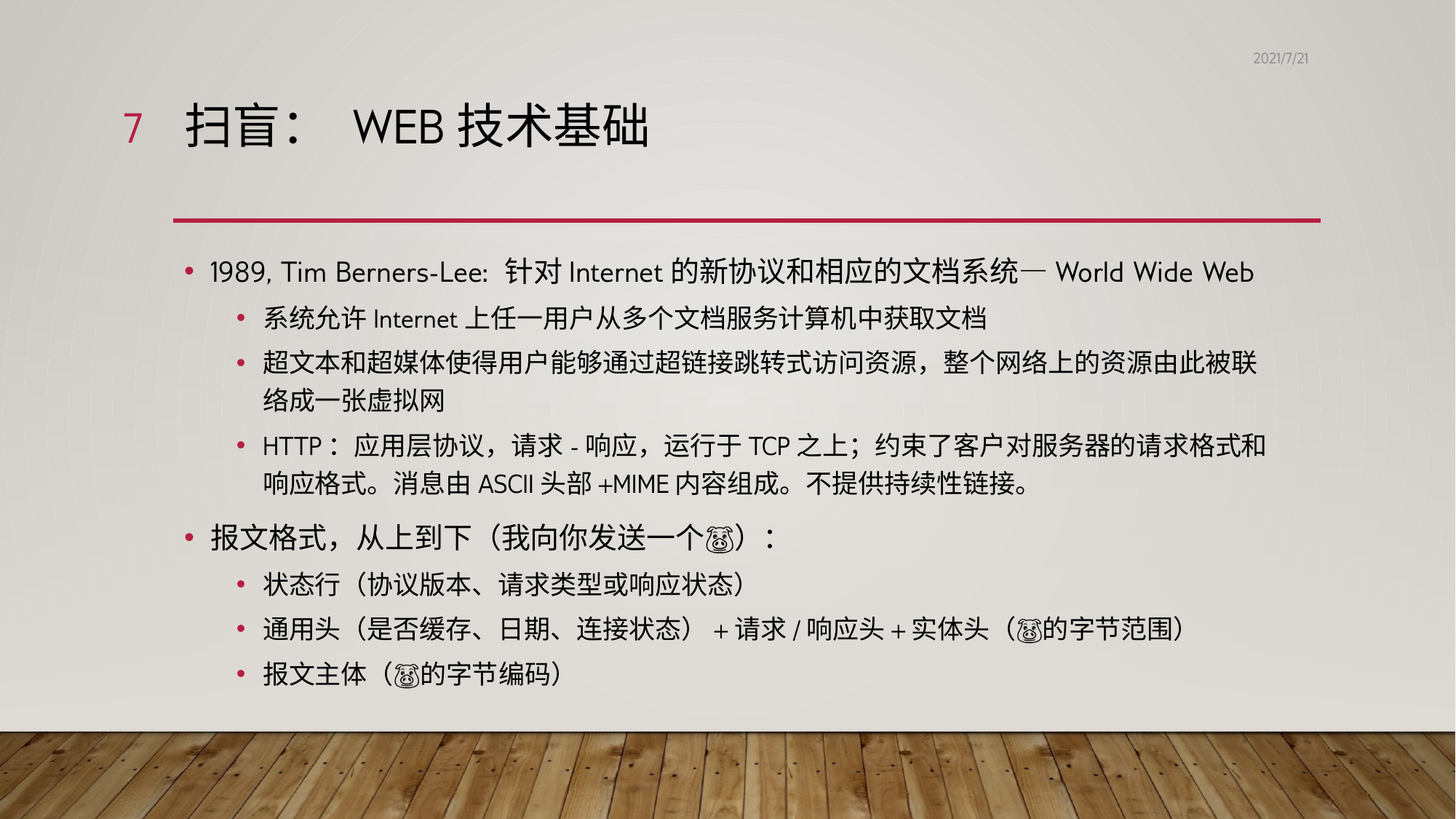

2021/7/21
7
# 扫盲： Web技术基础
1989, Tim Berners-Lee: 针对Internet的新协议和相应的文档系统—World Wide Web
系统允许Internet上任一用户从多个文档服务计算机中获取文档
超文本和超媒体使得用户能够通过超链接跳转式访问资源，整个网络上的资源由此被联络成一张虚拟网
HTTP：应用层协议，请求-响应，运行于TCP之上；约束了客户对服务器的请求格式和响应格式。消息由ASCII头部+MIME内容组成。不提供持续性链接。
报文格式，从上到下（我向你发送一个🐷）：
状态行（协议版本、请求类型或响应状态）
通用头（是否缓存、日期、连接状态）+请求/响应头+实体头（🐷的字节范围）
报文主体（🐷的字节编码）